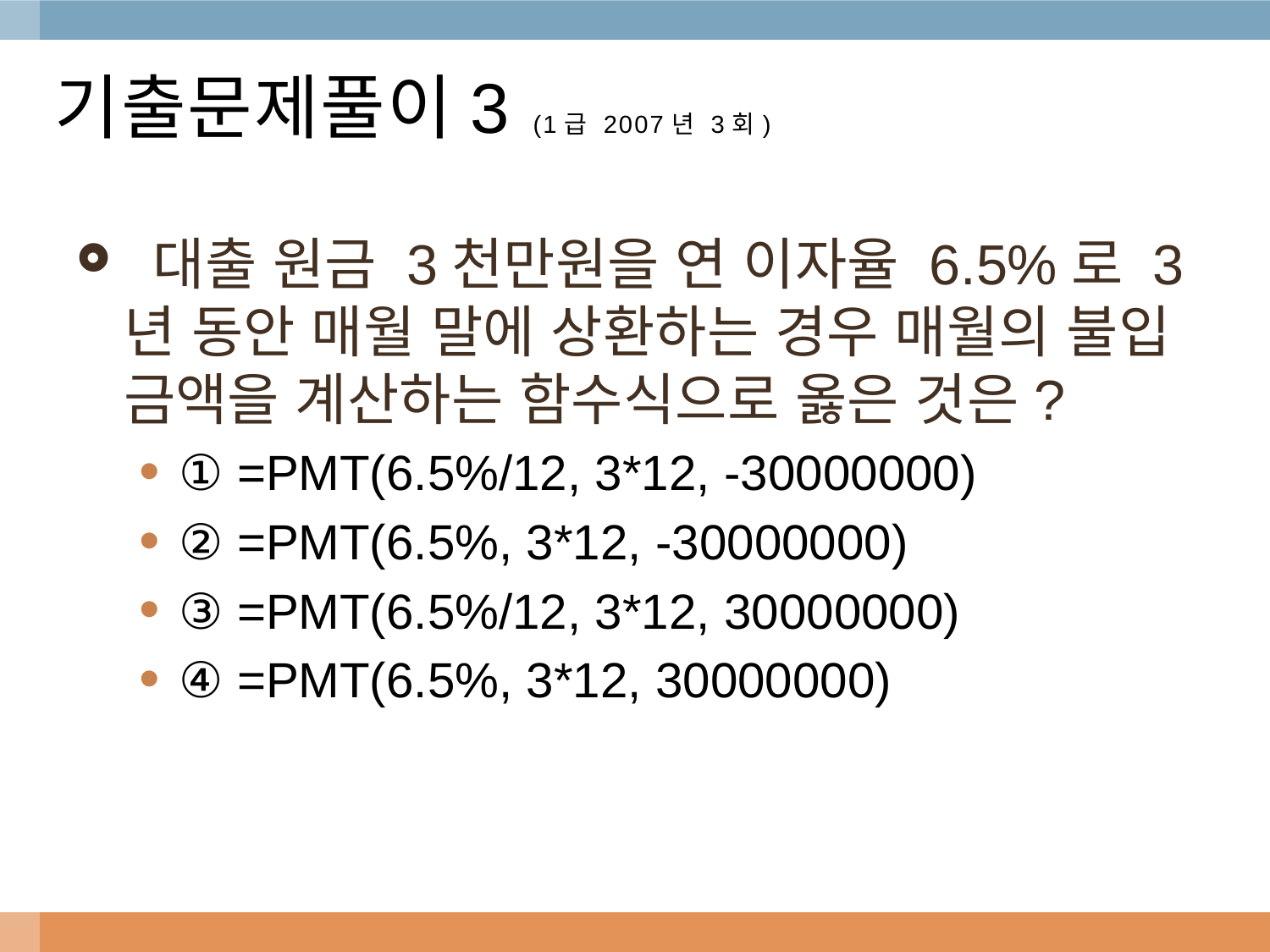

# 기출문제풀이3 (1급 2007년 3회)
 대출 원금 3천만원을 연 이자율 6.5%로 3년 동안 매월 말에 상환하는 경우 매월의 불입 금액을 계산하는 함수식으로 옳은 것은?
① =PMT(6.5%/12, 3*12, -30000000)
② =PMT(6.5%, 3*12, -30000000)
③ =PMT(6.5%/12, 3*12, 30000000)
④ =PMT(6.5%, 3*12, 30000000)